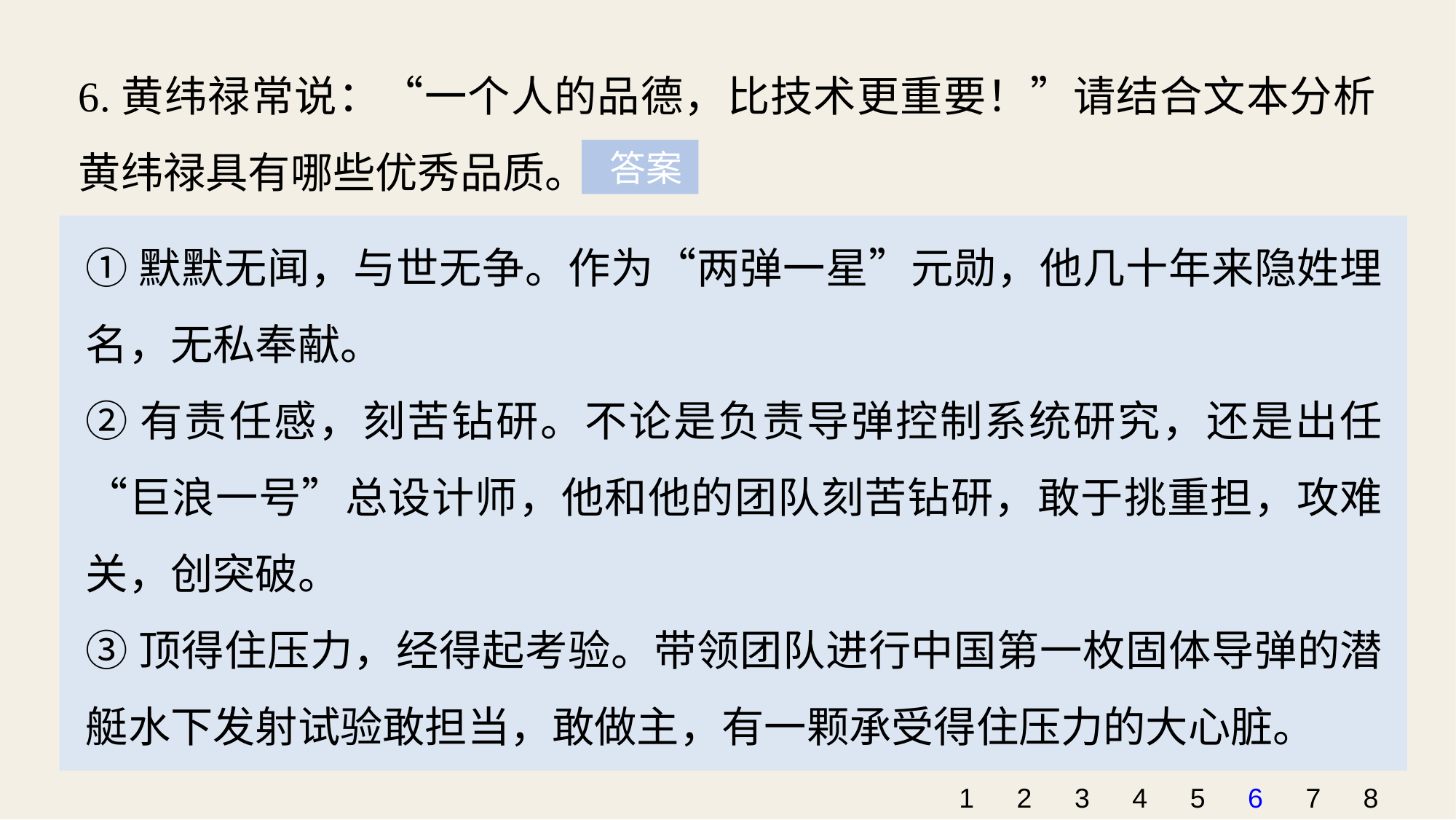

6.黄纬禄常说：“一个人的品德，比技术更重要！”请结合文本分析黄纬禄具有哪些优秀品质。
 答案
①默默无闻，与世无争。作为“两弹一星”元勋，他几十年来隐姓埋名，无私奉献。
②有责任感，刻苦钻研。不论是负责导弹控制系统研究，还是出任“巨浪一号”总设计师，他和他的团队刻苦钻研，敢于挑重担，攻难关，创突破。
③顶得住压力，经得起考验。带领团队进行中国第一枚固体导弹的潜艇水下发射试验敢担当，敢做主，有一颗承受得住压力的大心脏。

1
2
3
4
5
6
7
8